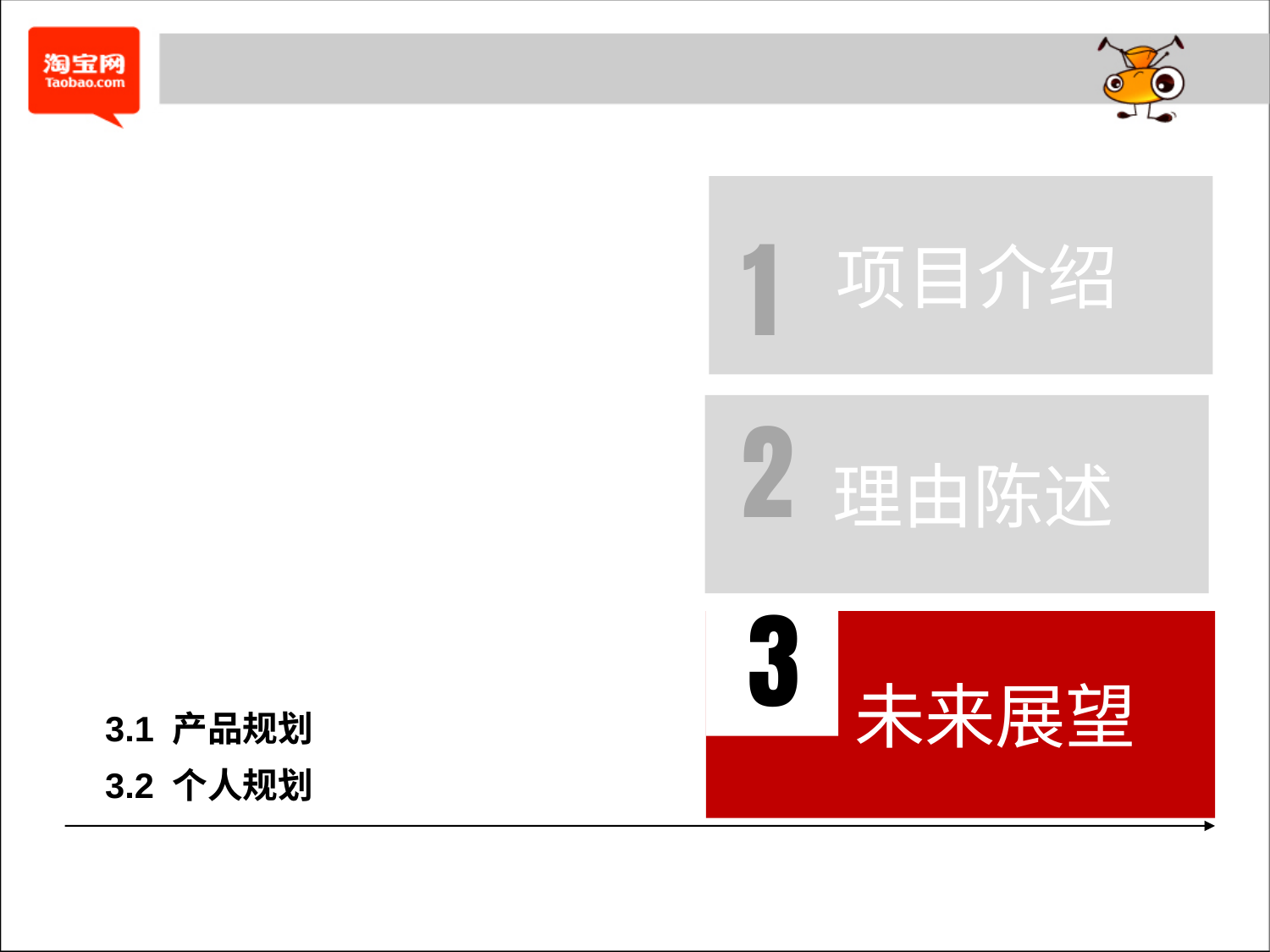

项目介绍
1
 理由陈述
2
3

未来展望
3.1 产品规划
3.2 个人规划